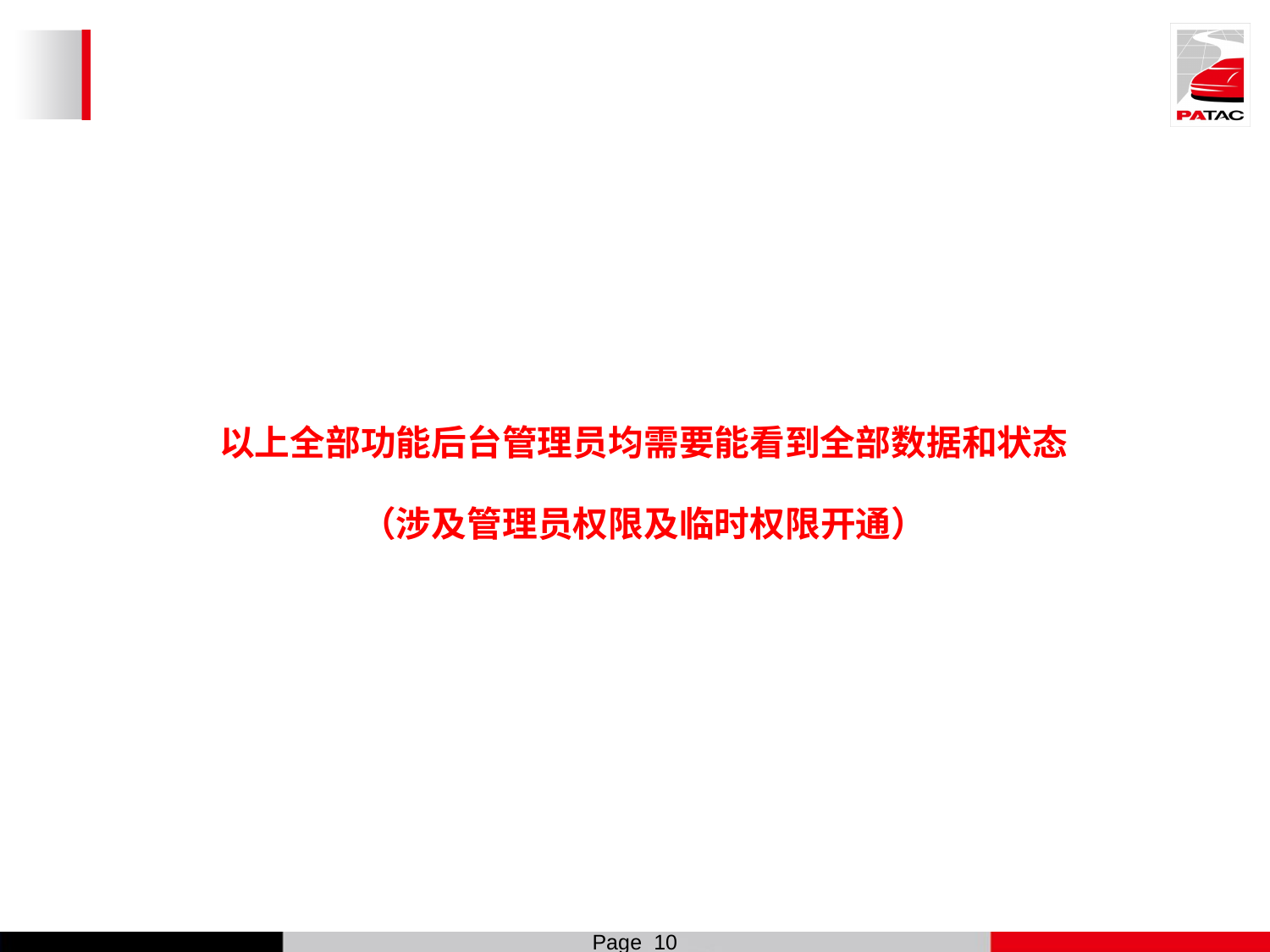

#
以上全部功能后台管理员均需要能看到全部数据和状态
（涉及管理员权限及临时权限开通）